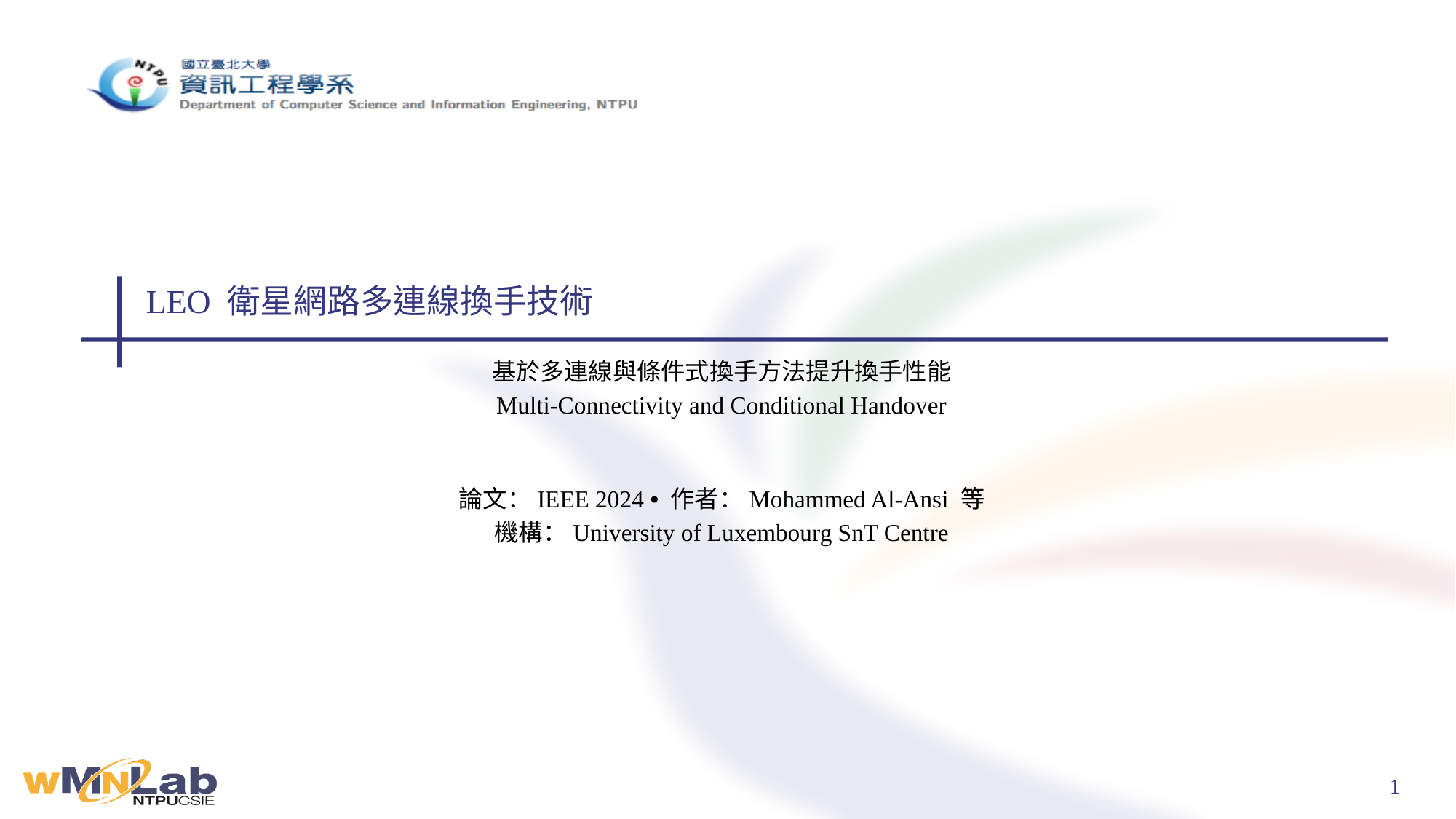

# LEO 衛星網路多連線換手技術
基於多連線與條件式換手方法提升換手性能
Multi-Connectivity and Conditional Handover

論文：IEEE 2024 • 作者：Mohammed Al-Ansi 等
機構：University of Luxembourg SnT Centre